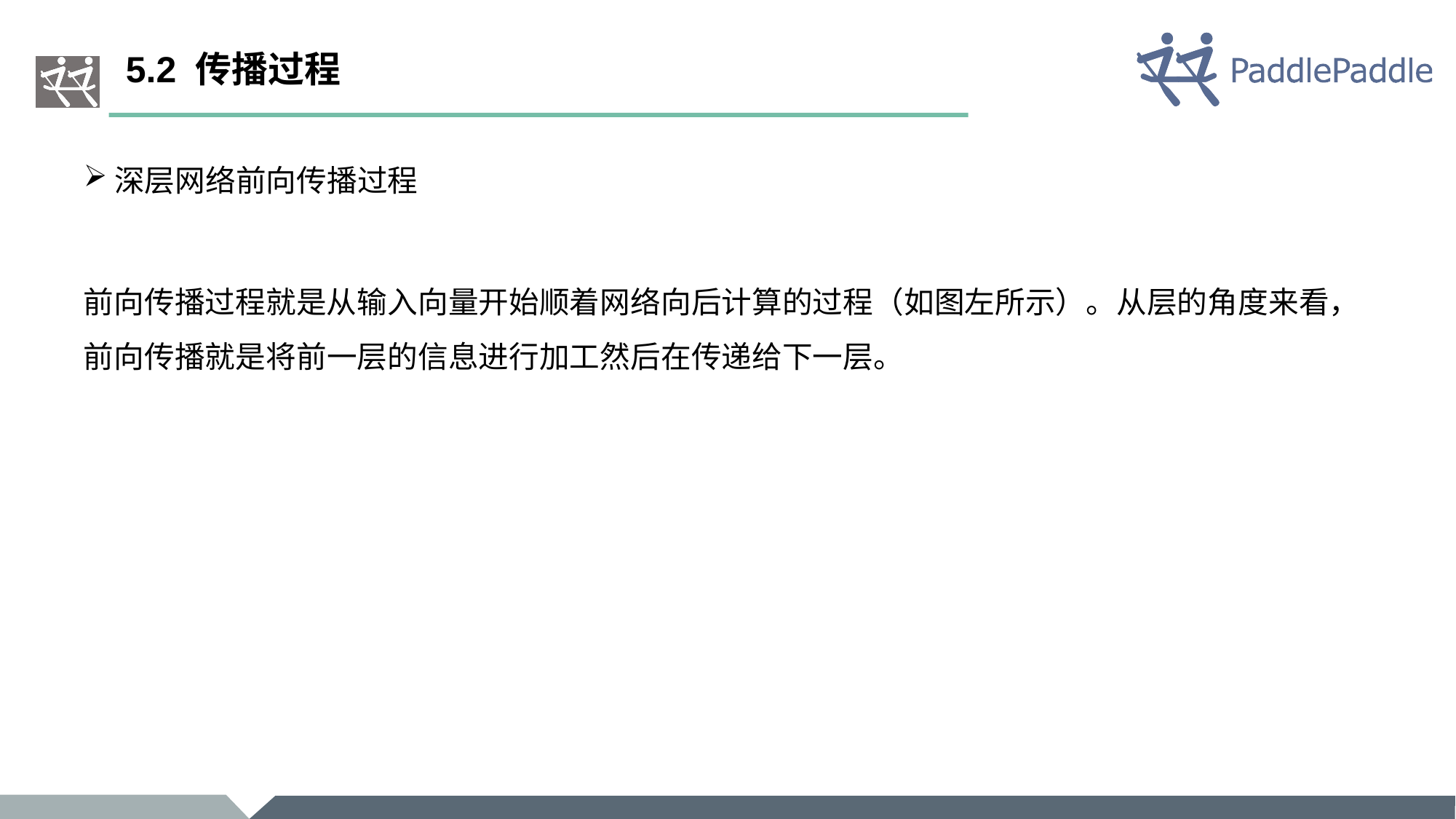

# 5.2 传播过程
深层网络前向传播过程

前向传播过程就是从输入向量开始顺着网络向后计算的过程（如图左所示）。从层的角度来看，前向传播就是将前一层的信息进行加工然后在传递给下一层。